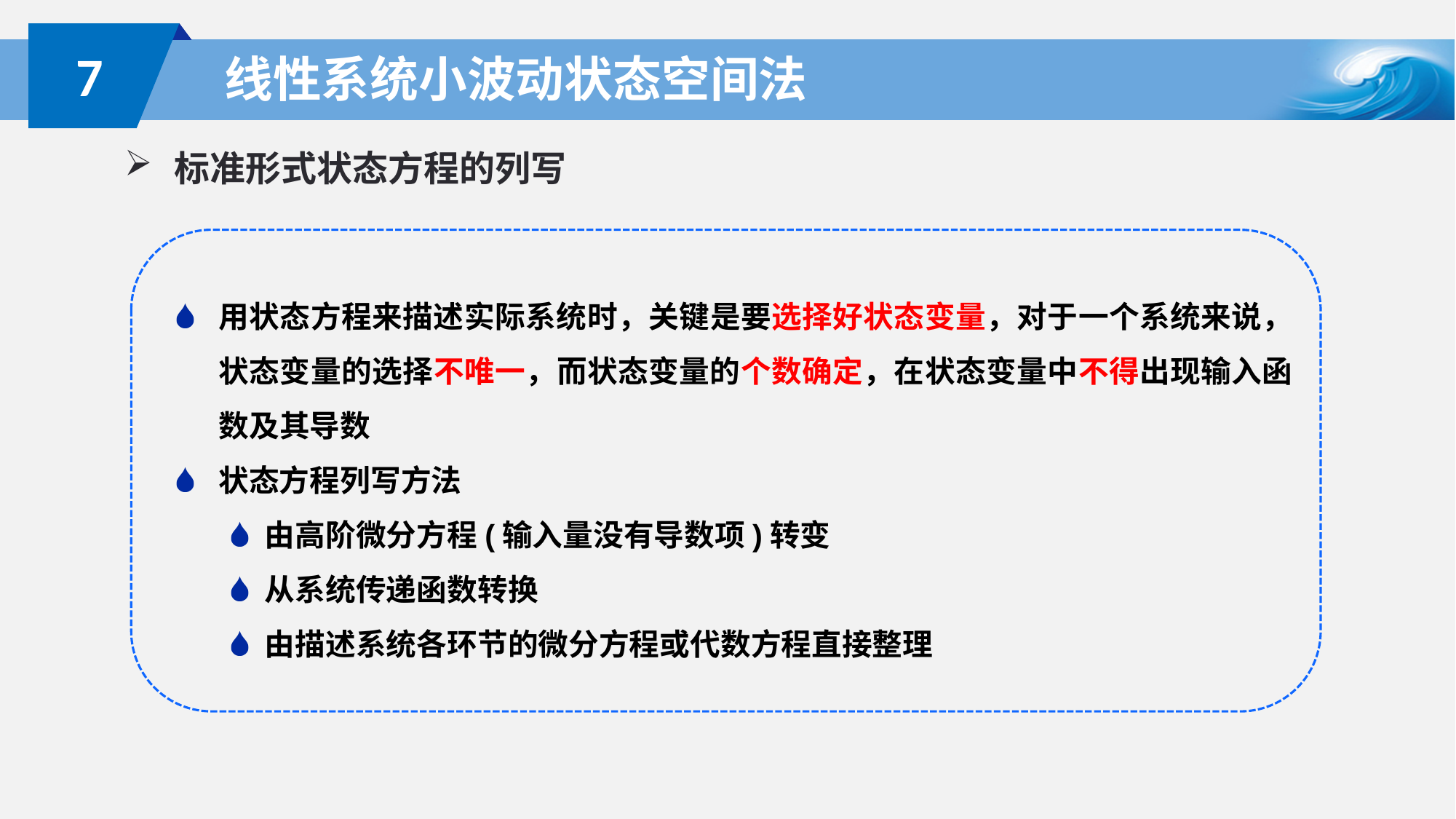

7
# 线性系统小波动状态空间法
标准形式状态方程的列写
用状态方程来描述实际系统时，关键是要选择好状态变量，对于一个系统来说，状态变量的选择不唯一，而状态变量的个数确定，在状态变量中不得出现输入函数及其导数
状态方程列写方法
由高阶微分方程(输入量没有导数项)转变
从系统传递函数转换
由描述系统各环节的微分方程或代数方程直接整理